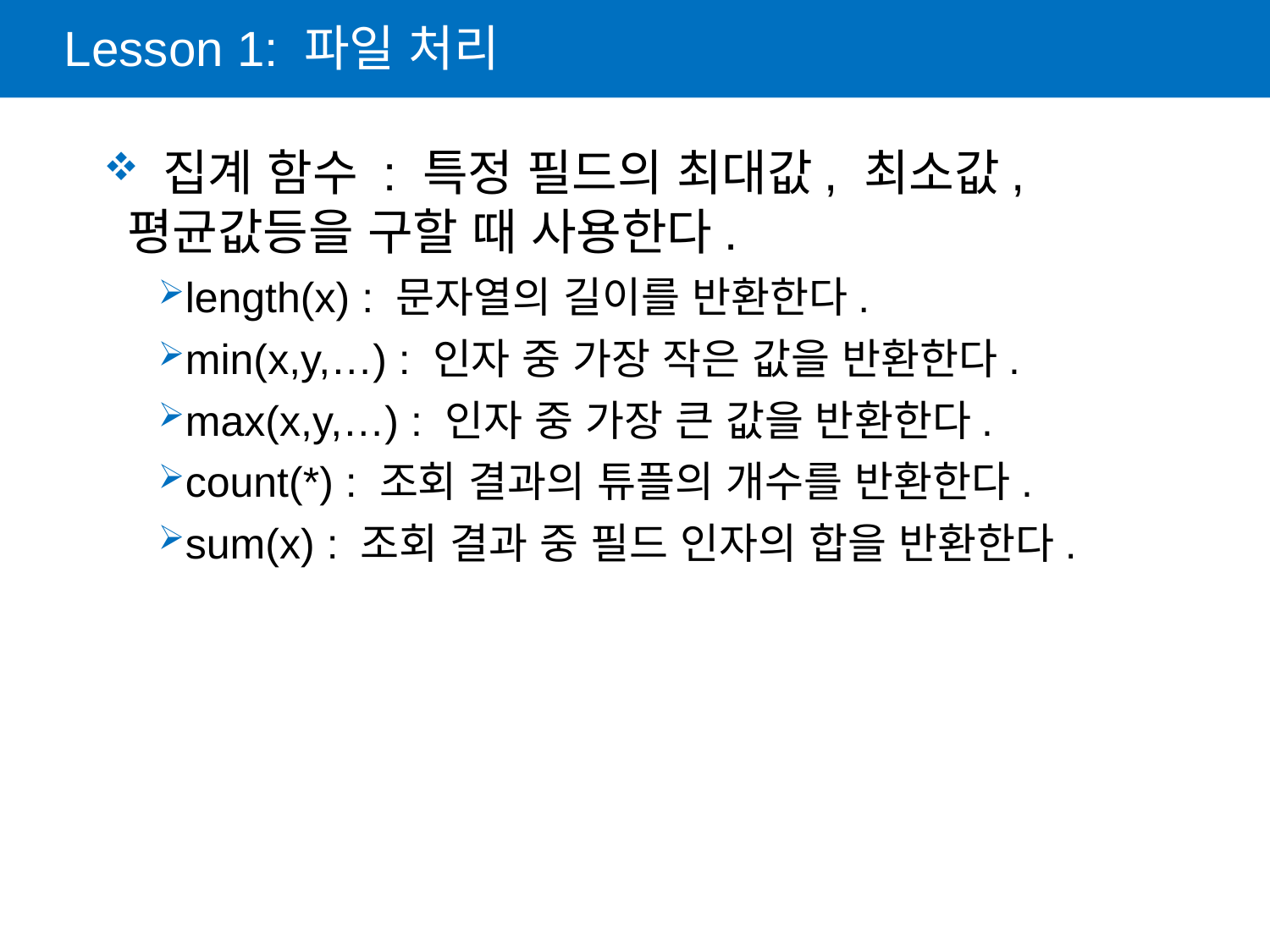

# Lesson 1: 파일 처리
 집계 함수 : 특정 필드의 최대값, 최소값, 평균값등을 구할 때 사용한다.
length(x) : 문자열의 길이를 반환한다.
min(x,y,…) : 인자 중 가장 작은 값을 반환한다.
max(x,y,…) : 인자 중 가장 큰 값을 반환한다.
count(*) : 조회 결과의 튜플의 개수를 반환한다.
sum(x) : 조회 결과 중 필드 인자의 합을 반환한다.